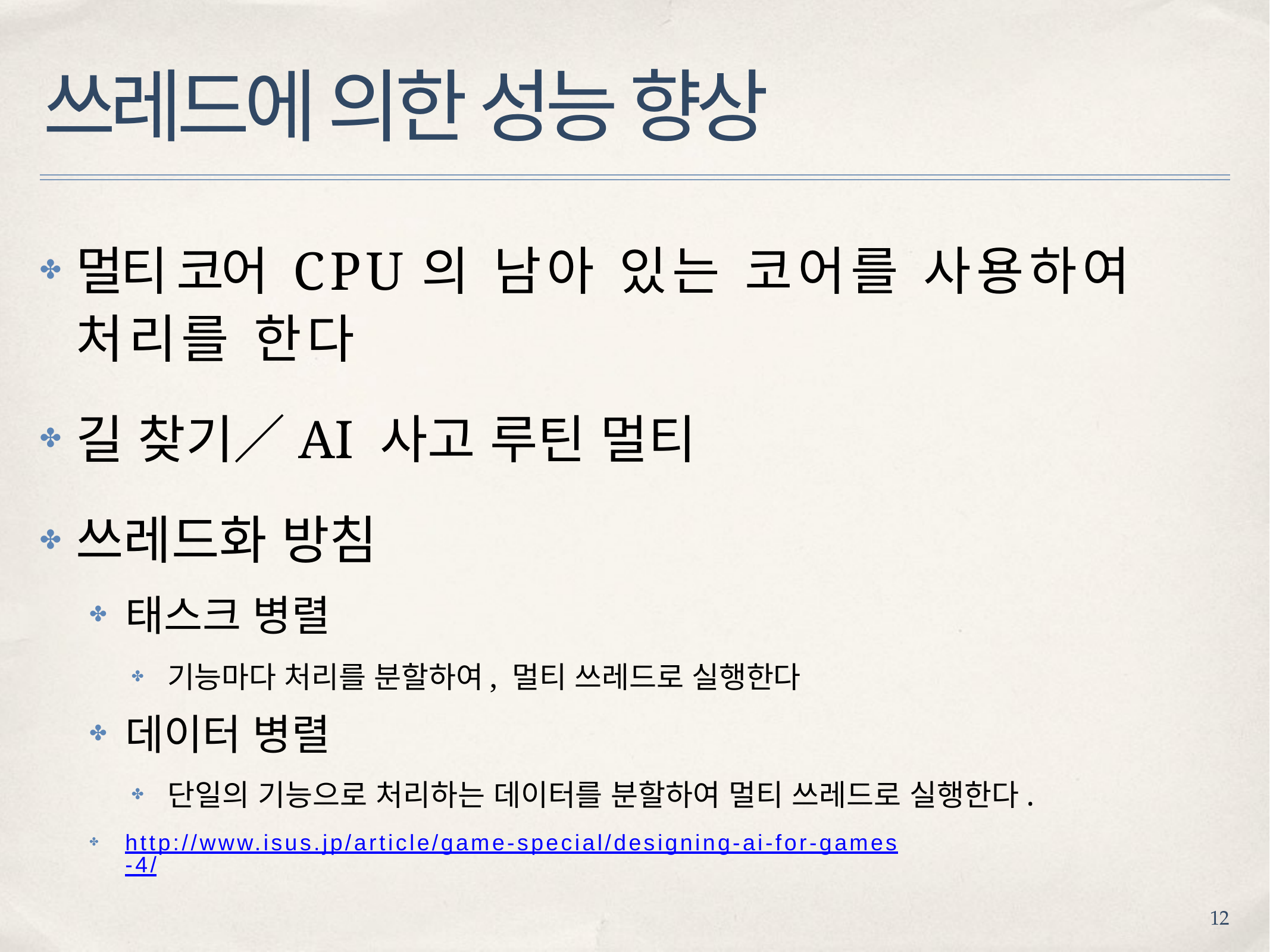

# 쓰레드에 의한 성능 향상
멀티 코어 CPU의 남아 있는 코어를 사용하여 처리를 한다
✤
길 찾기／AI 사고 루틴 멀티 쓰레드화 방침
✤
✤
태스크 병렬
✤
기능마다 처리를 분할하여, 멀티 쓰레드로 실행한다
✤
데이터 병렬
✤
단일의 기능으로 처리하는 데이터를 분할하여 멀티 쓰레드로 실행한다.
✤
http://www.isus.jp/article/game-special/designing-ai-for-games-4/
✤
12